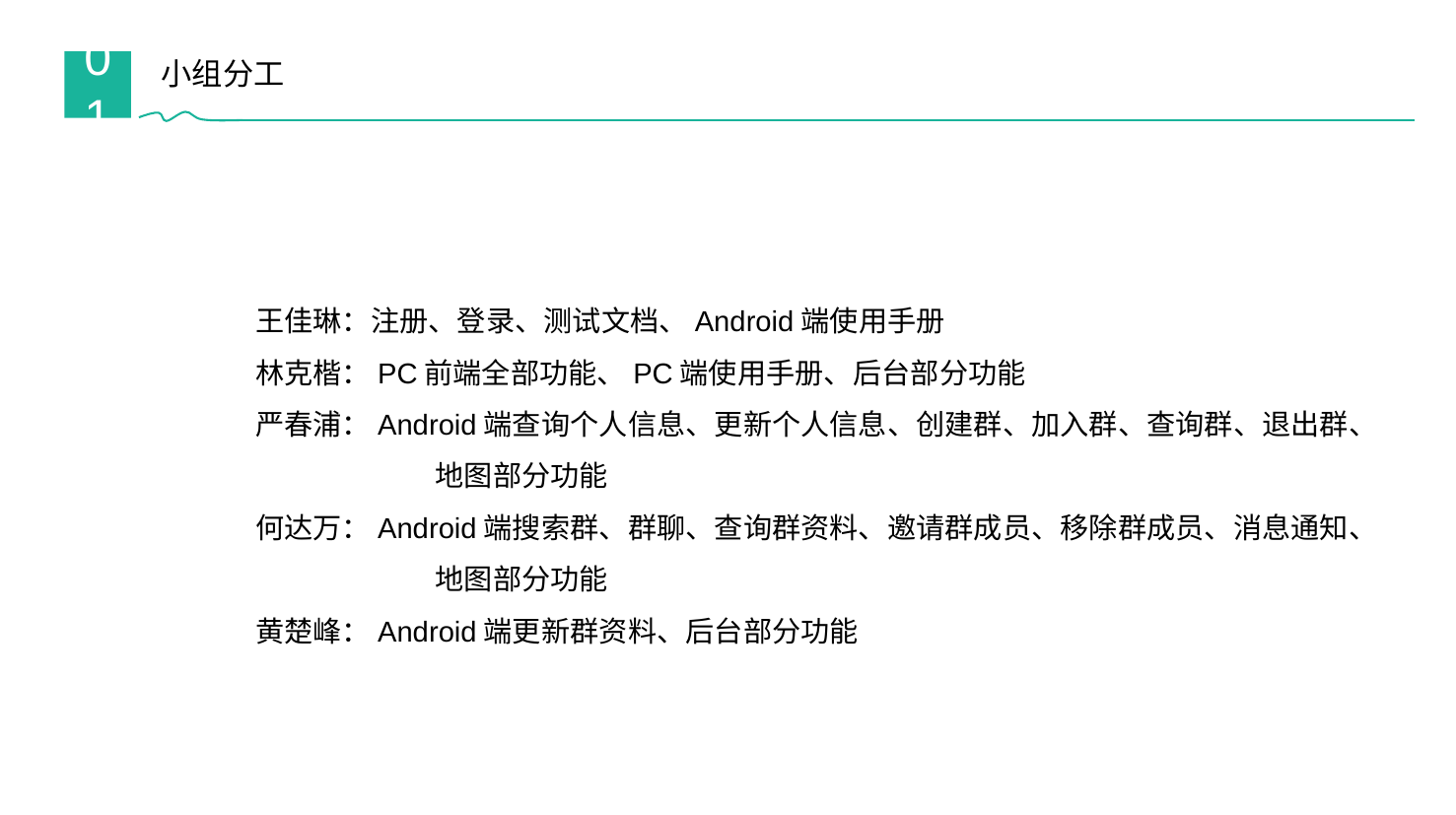

小组分工
01

王佳琳：注册、登录、测试文档、Android端使用手册
林克楷：PC前端全部功能、PC端使用手册、后台部分功能
严春浦：Android端查询个人信息、更新个人信息、创建群、加入群、查询群、退出群、	     地图部分功能
何达万：Android端搜索群、群聊、查询群资料、邀请群成员、移除群成员、消息通知、	     地图部分功能
黄楚峰：Android端更新群资料、后台部分功能